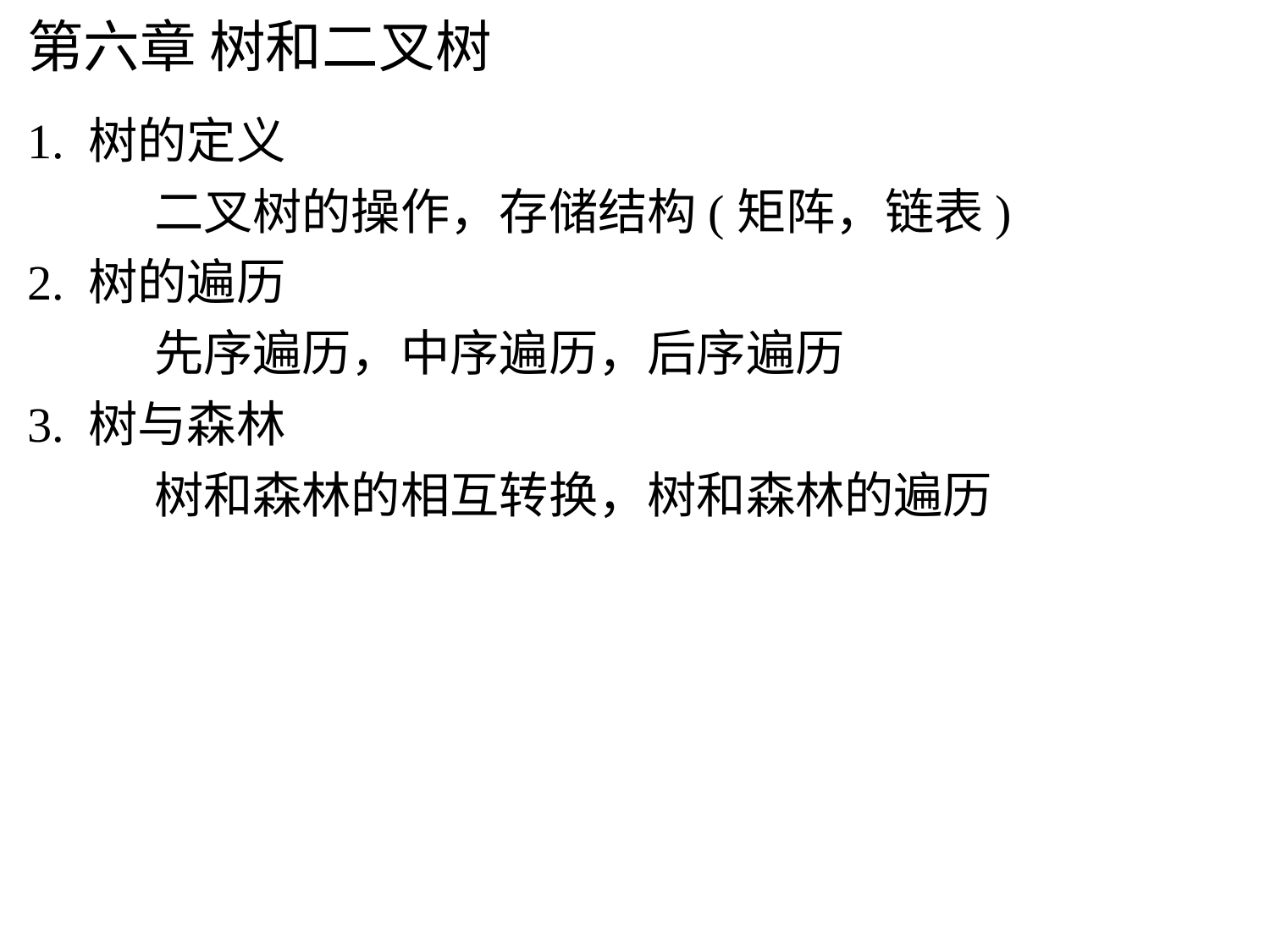

# 第六章 树和二叉树
1. 树的定义
	二叉树的操作，存储结构(矩阵，链表)
2. 树的遍历
	先序遍历，中序遍历，后序遍历
3. 树与森林
	树和森林的相互转换，树和森林的遍历